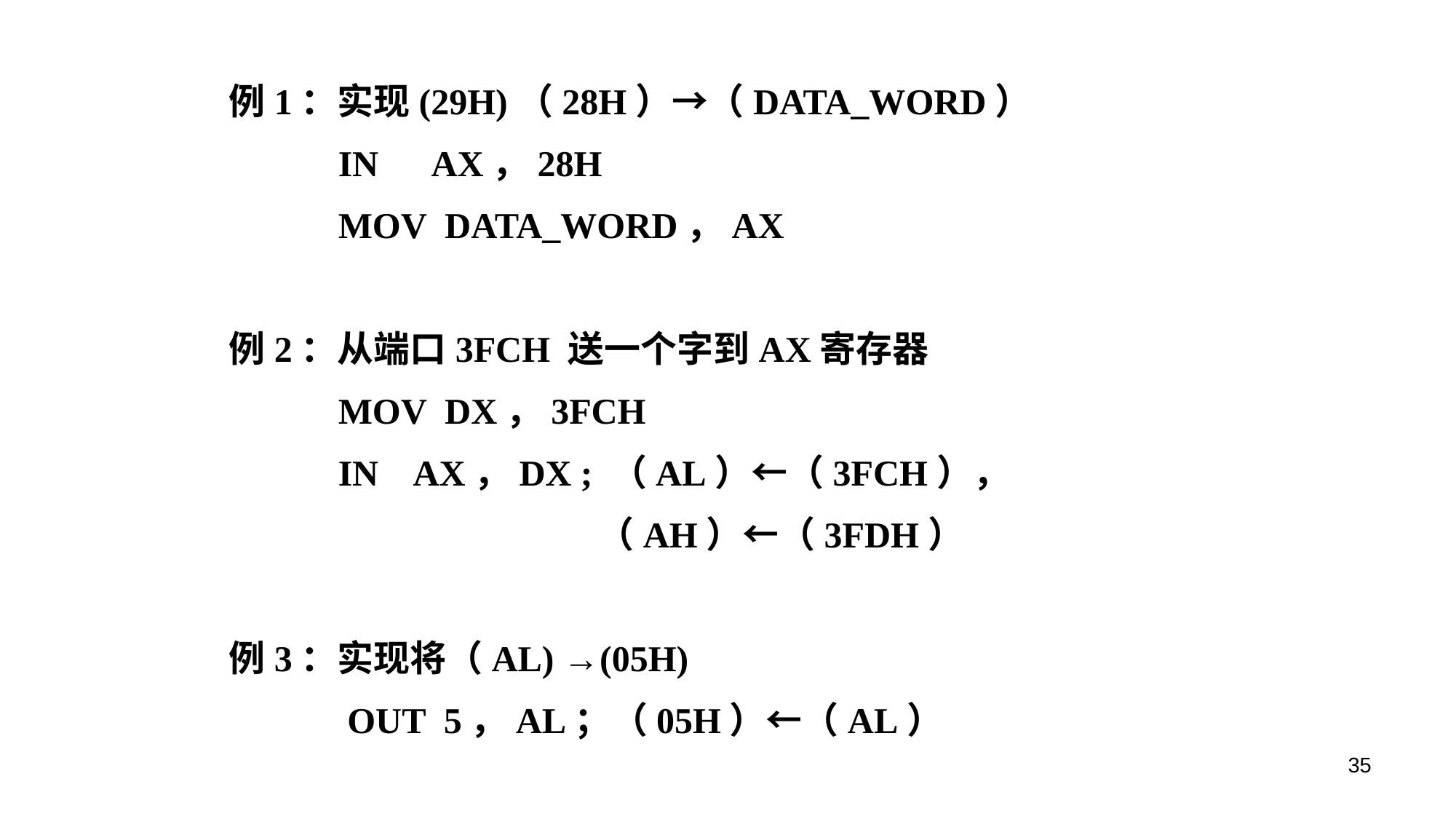

例1：实现(29H)（28H）→（DATA_WORD）
   	IN      AX，28H
   	MOV  DATA_WORD，AX

例2：从端口3FCH 送一个字到AX寄存器
	MOV  DX，3FCH
	IN    AX，DX ; （AL）←（3FCH），
			    （AH）←（3FDH）

例3：实现将（AL) →(05H)
	 OUT  5，AL；（05H）←（AL）
35